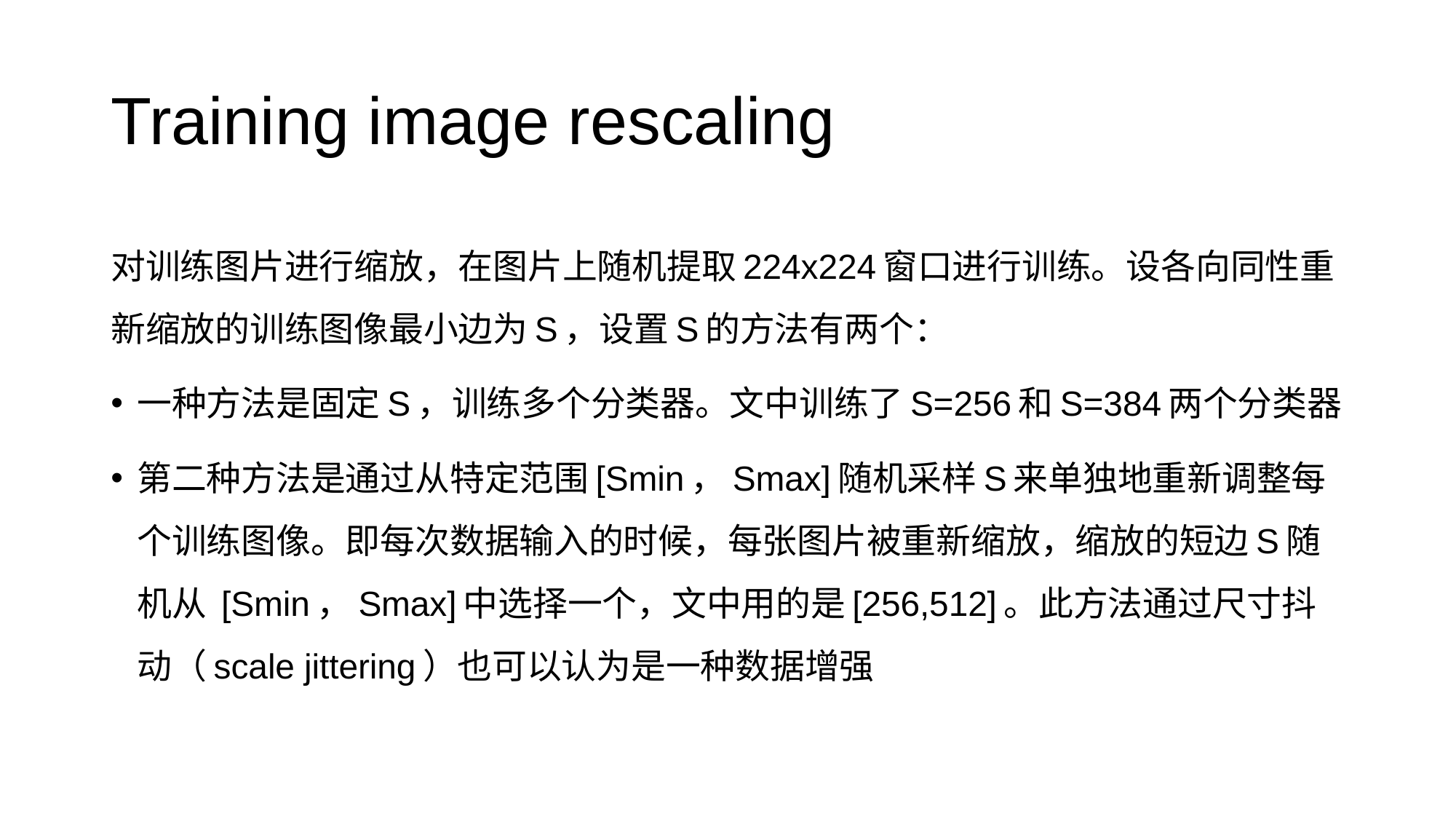

# Training image rescaling
对训练图片进行缩放，在图片上随机提取224x224窗口进行训练。设各向同性重新缩放的训练图像最小边为S，设置S的方法有两个：
一种方法是固定S，训练多个分类器。文中训练了S=256和S=384两个分类器
第二种方法是通过从特定范围[Smin，Smax]随机采样S来单独地重新调整每个训练图像。即每次数据输入的时候，每张图片被重新缩放，缩放的短边S随机从 [Smin，Smax]中选择一个，文中用的是[256,512]。此方法通过尺寸抖动（scale jittering）也可以认为是一种数据增强